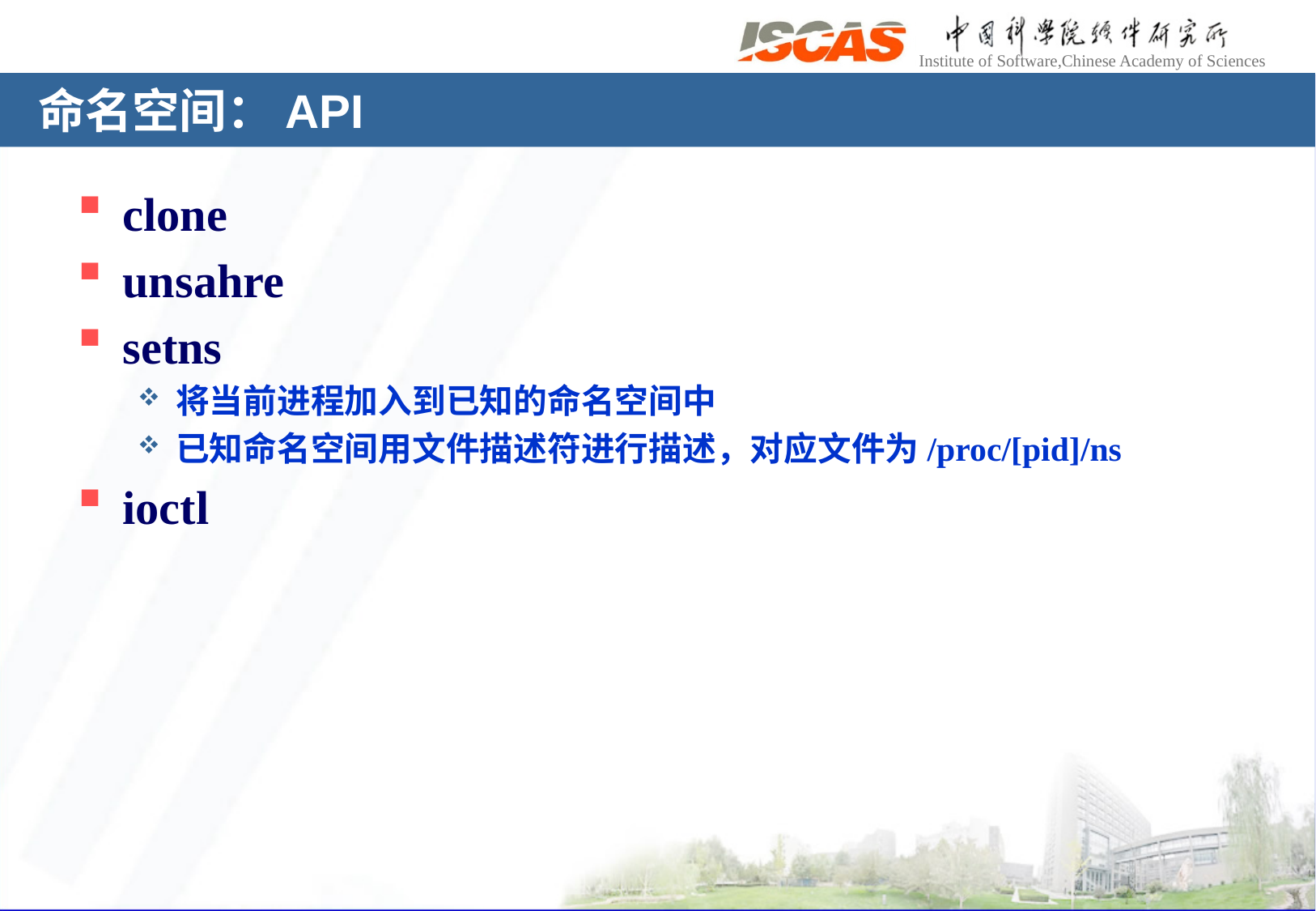

# 命名空间：API
clone
unsahre
setns
将当前进程加入到已知的命名空间中
已知命名空间用文件描述符进行描述，对应文件为/proc/[pid]/ns
ioctl